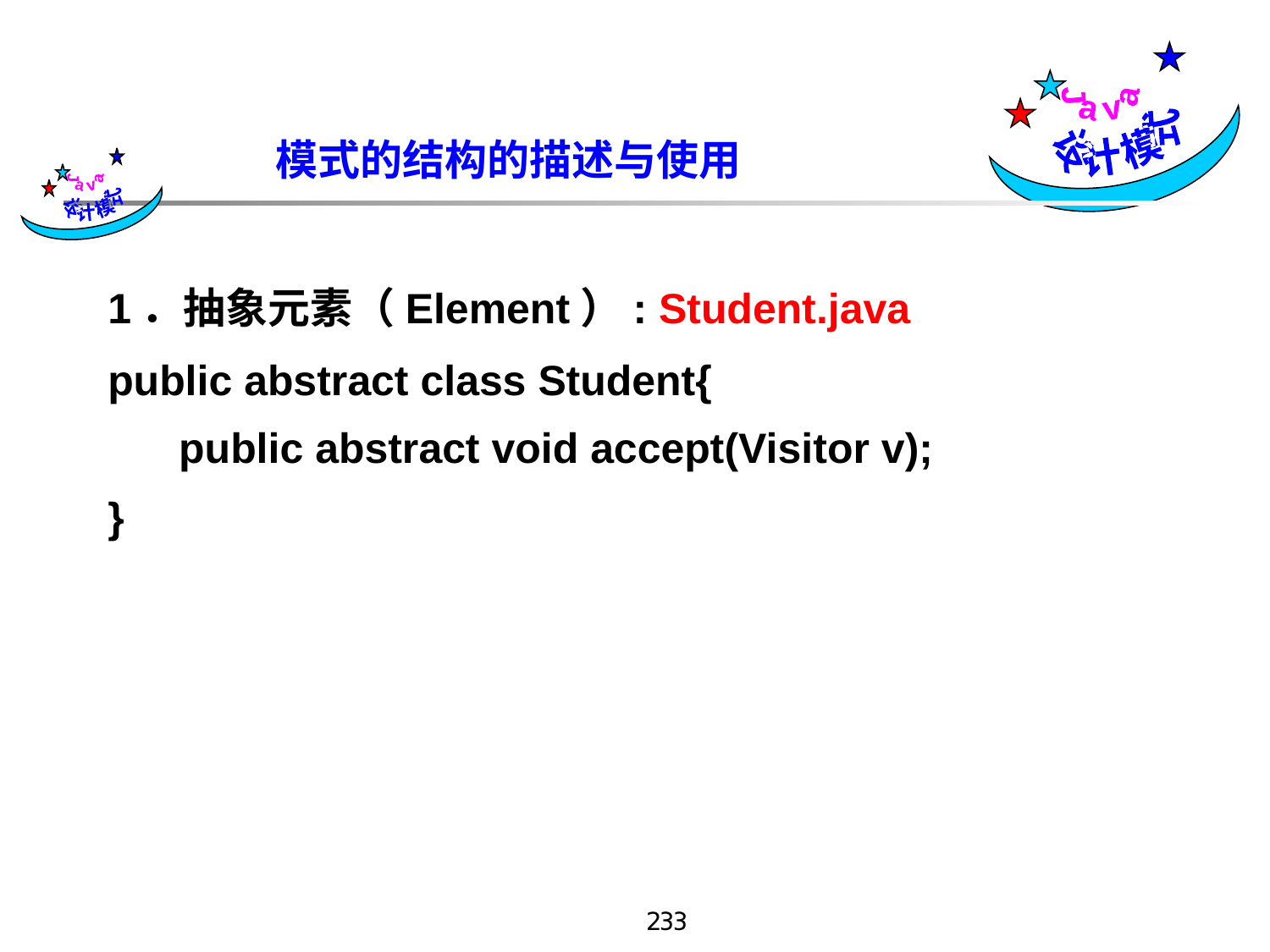

Java
设计模式

模式的结构的描述与使用

  Java
设计模式

1．抽象元素（Element）: Student.java
public abstract class Student{
      public abstract void accept(Visitor v);
}

233